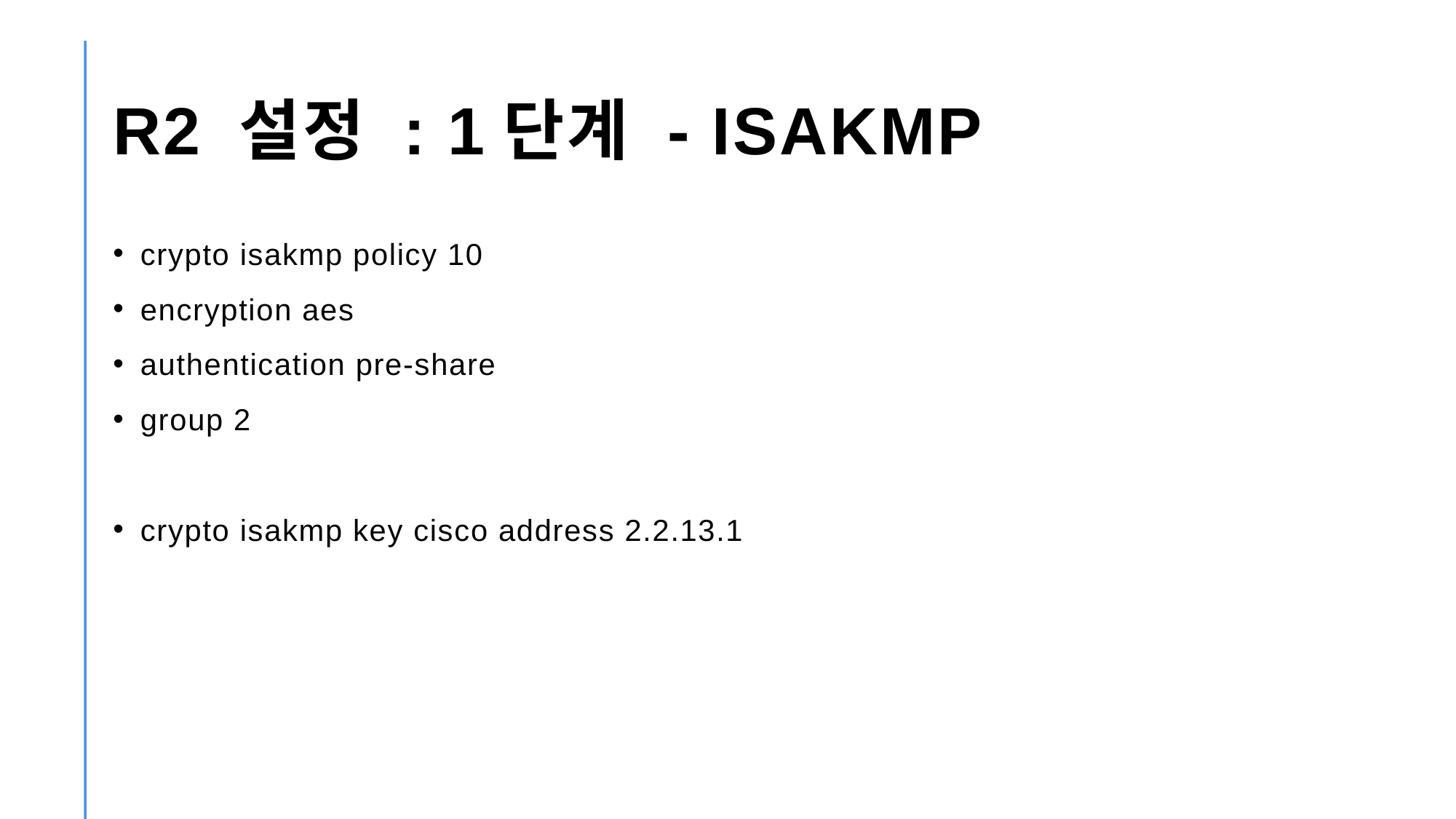

# R2 설정 : 1단계 - ISAKMP
crypto isakmp policy 10
encryption aes
authentication pre-share
group 2

crypto isakmp key cisco address 2.2.13.1